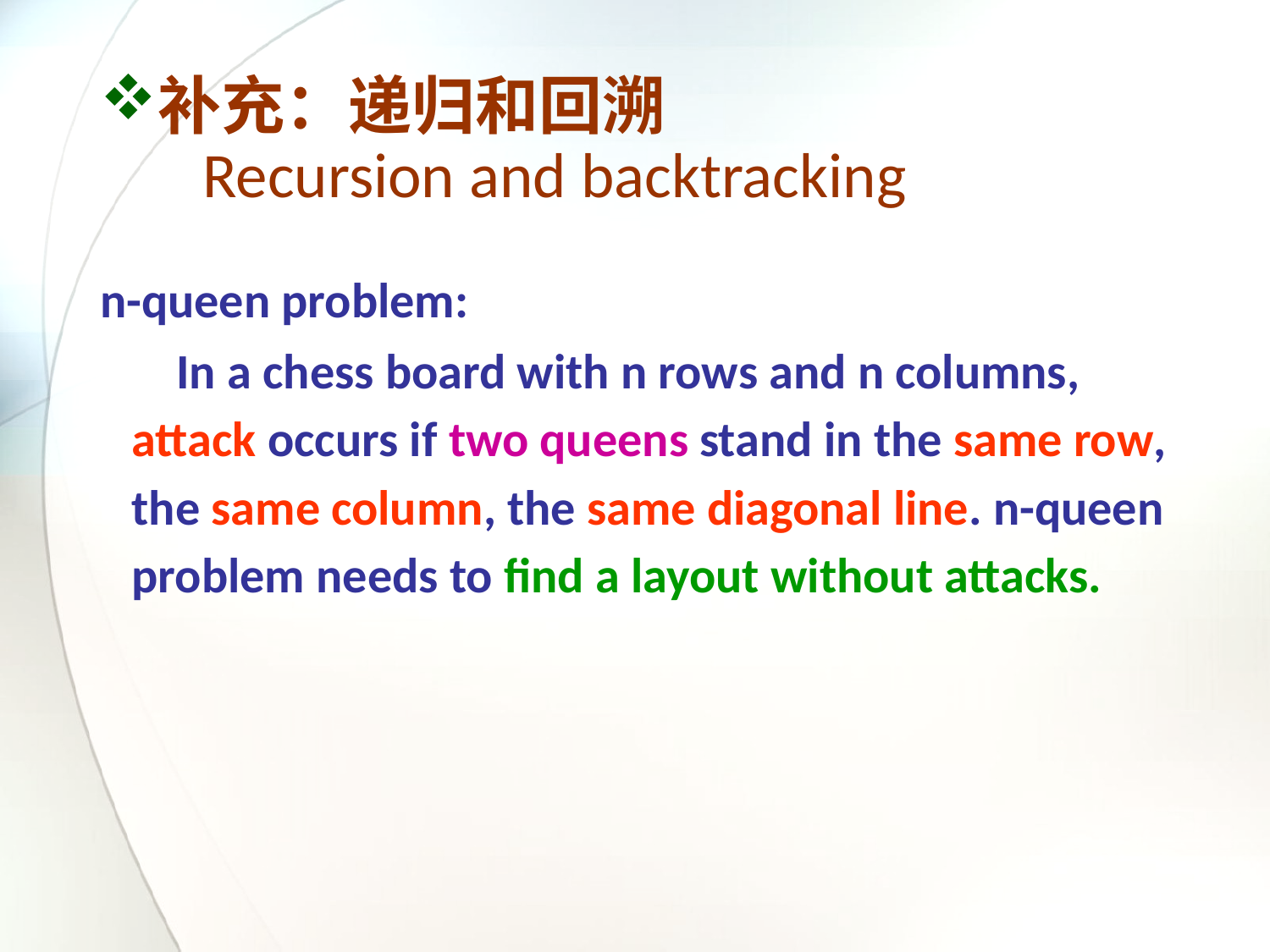

# 补充：递归和回溯 Recursion and backtracking
n-queen problem:
	    In a chess board with n rows and n columns, attack occurs if two queens stand in the same row, the same column, the same diagonal line. n-queen problem needs to find a layout without attacks.